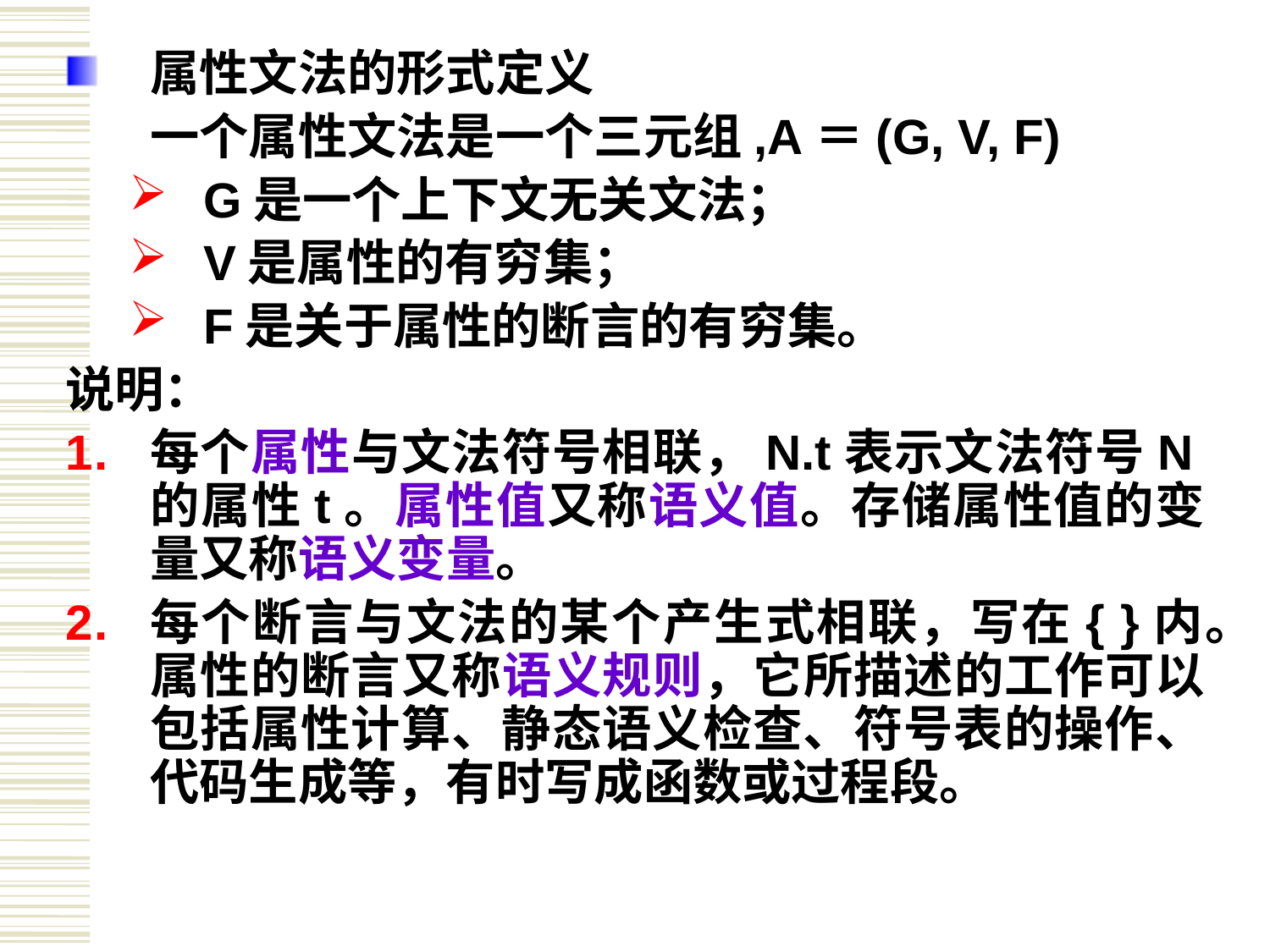

属性文法的形式定义
	一个属性文法是一个三元组,A＝(G, V, F)
G是一个上下文无关文法；
V是属性的有穷集；
F是关于属性的断言的有穷集。
说明：
每个属性与文法符号相联，N.t表示文法符号N的属性t。属性值又称语义值。存储属性值的变量又称语义变量。
每个断言与文法的某个产生式相联，写在{ }内。属性的断言又称语义规则，它所描述的工作可以包括属性计算、静态语义检查、符号表的操作、代码生成等，有时写成函数或过程段。